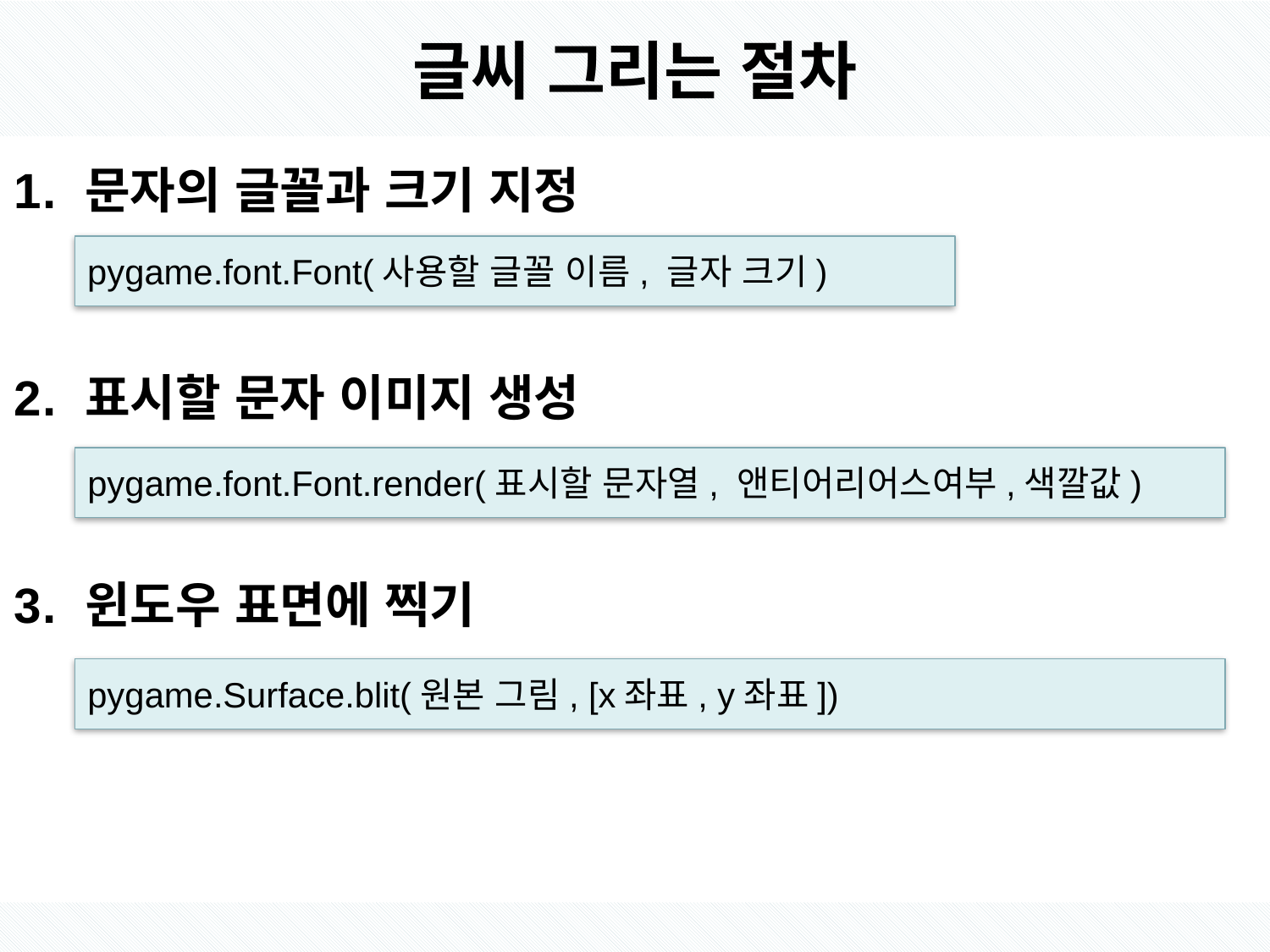

# 글씨 그리는 절차
문자의 글꼴과 크기 지정

표시할 문자 이미지 생성

윈도우 표면에 찍기

pygame.font.Font(사용할 글꼴 이름, 글자 크기)
pygame.font.Font.render(표시할 문자열, 앤티어리어스여부,색깔값)
pygame.Surface.blit(원본 그림, [x좌표, y좌표])